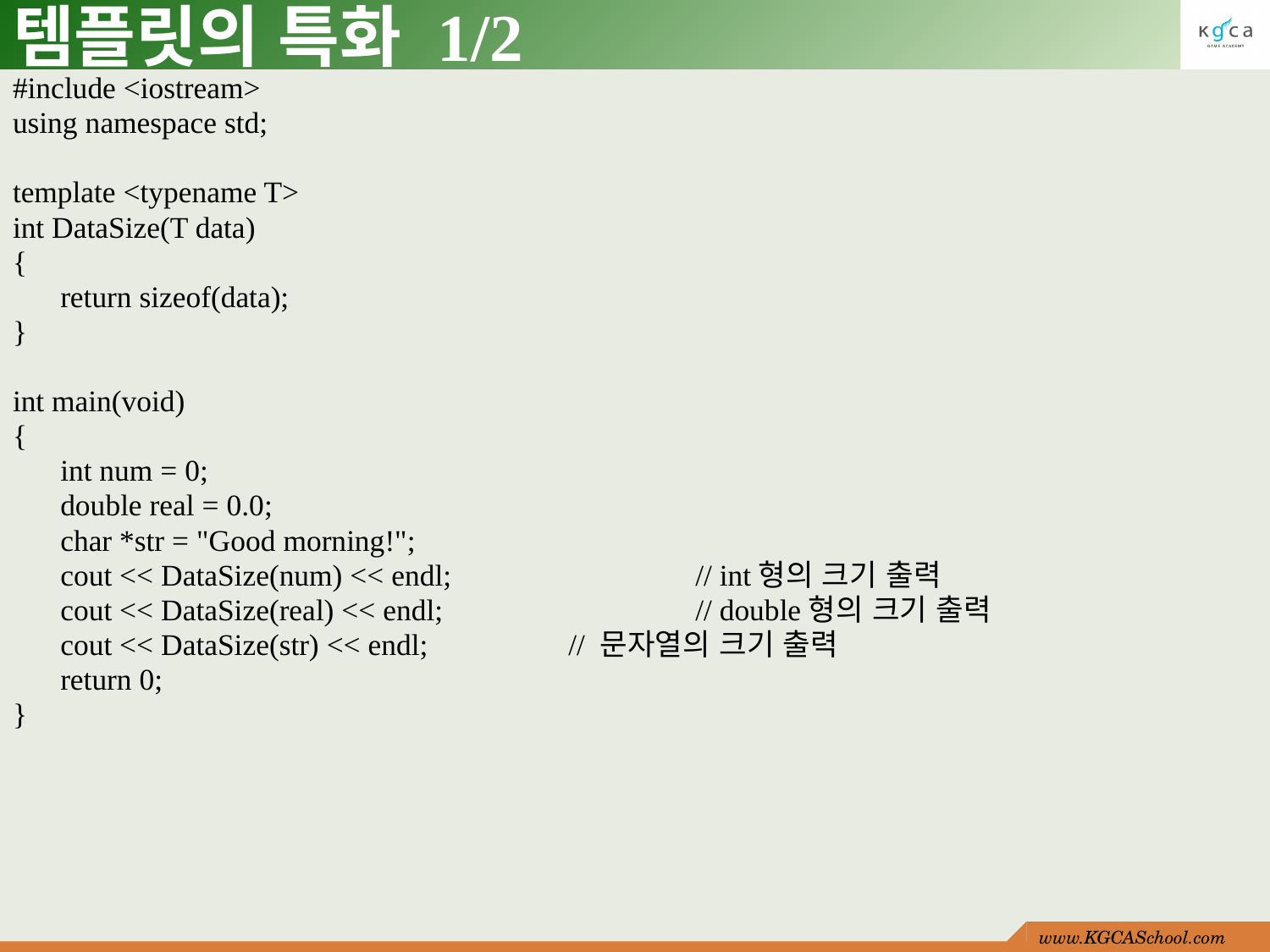

# 템플릿의 특화 1/2
#include <iostream>
using namespace std;

template <typename T>
int DataSize(T data)
{
	return sizeof(data);
}

int main(void)
{
	int num = 0;
	double real = 0.0;
	char *str = "Good morning!";
	cout << DataSize(num) << endl;		// int형의 크기 출력
	cout << DataSize(real) << endl;		// double형의 크기 출력
	cout << DataSize(str) << endl;		// 문자열의 크기 출력
	return 0;
}